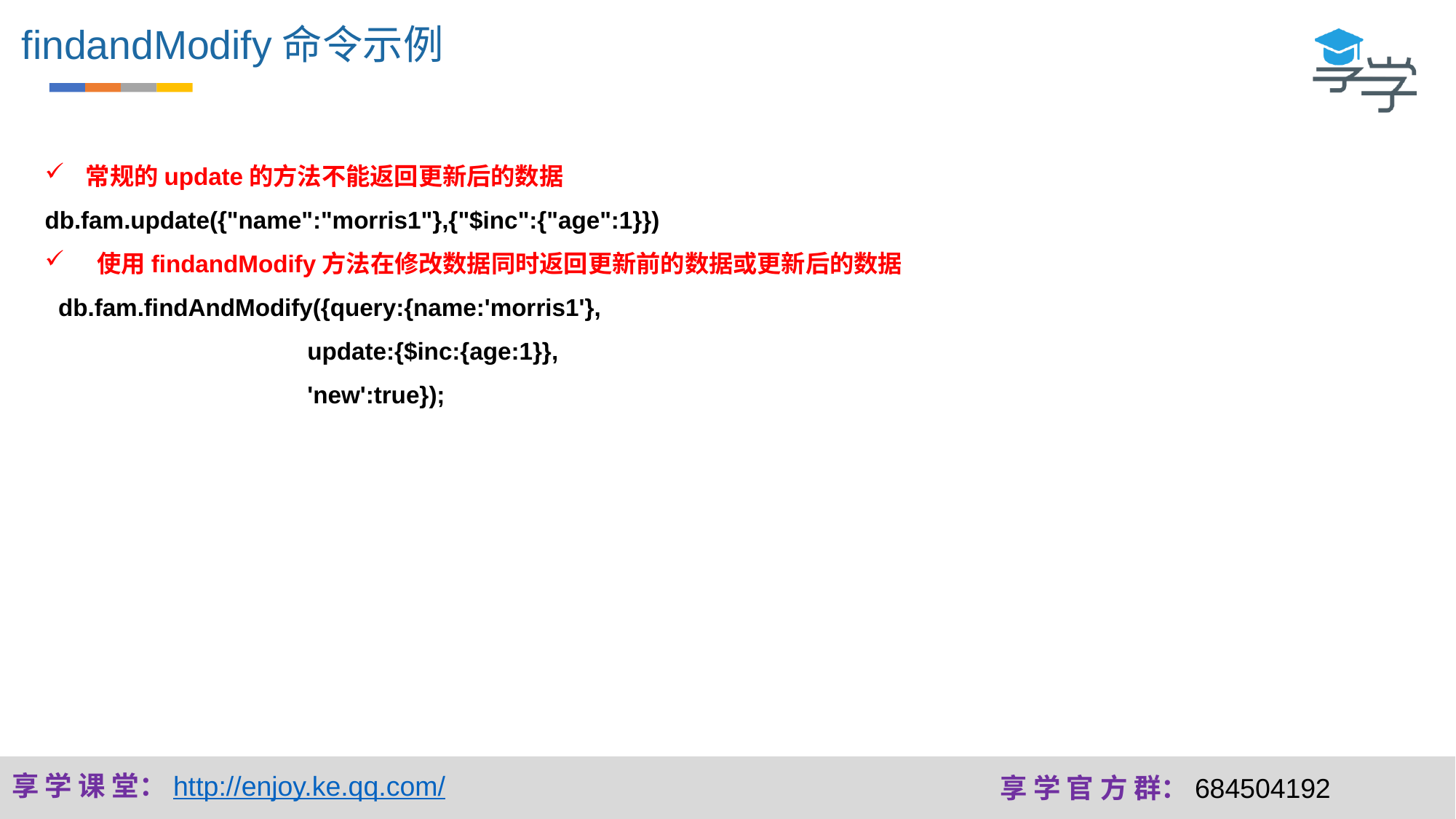

findandModify命令示例

常规的update的方法不能返回更新后的数据
db.fam.update({"name":"morris1"},{"$inc":{"age":1}})
 使用findandModify方法在修改数据同时返回更新前的数据或更新后的数据
  db.fam.findAndModify({query:{name:'morris1'},
                                       update:{$inc:{age:1}},
                                       'new':true});